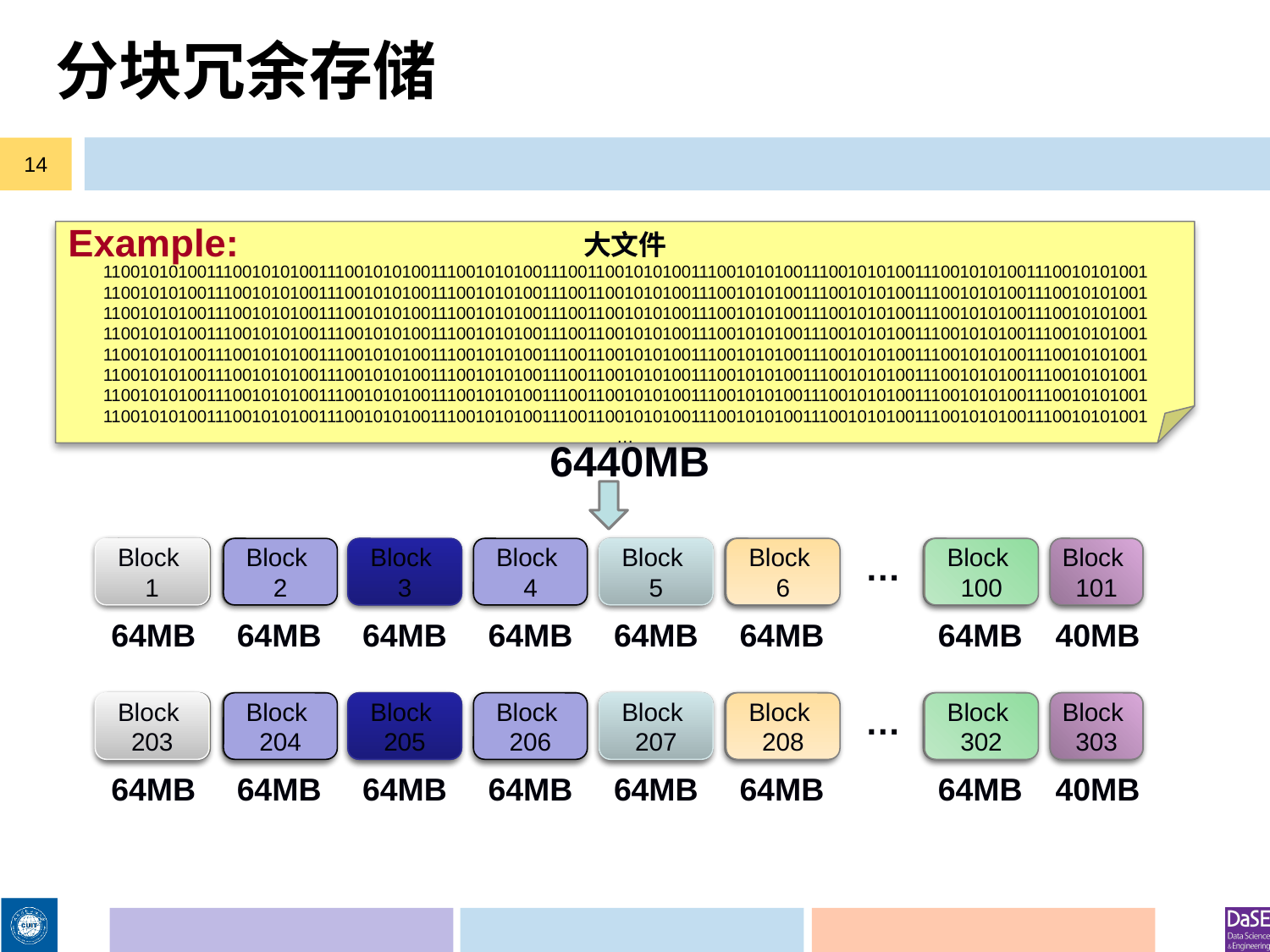

# 分块冗余存储
14

大文件
1100101010011100101010011100101010011100101010011100110010101001110010101001110010101001110010101001110010101001
1100101010011100101010011100101010011100101010011100110010101001110010101001110010101001110010101001110010101001
1100101010011100101010011100101010011100101010011100110010101001110010101001110010101001110010101001110010101001
1100101010011100101010011100101010011100101010011100110010101001110010101001110010101001110010101001110010101001
1100101010011100101010011100101010011100101010011100110010101001110010101001110010101001110010101001110010101001
1100101010011100101010011100101010011100101010011100110010101001110010101001110010101001110010101001110010101001
1100101010011100101010011100101010011100101010011100110010101001110010101001110010101001110010101001110010101001
1100101010011100101010011100101010011100101010011100110010101001110010101001110010101001110010101001110010101001
…

Example:
6440MB

Block
1
Block
1
Block
2
Block
2
Block
3
Block
3
Block
4
Block
4
Block
5
Block
5
Block
6
Block
6
…
Block
100
Block
100
Block
101
Block
101
64MB
64MB
64MB
64MB
64MB
64MB
64MB
40MB
Block
203
Block
1
Block
2
Block
204
Block
3
Block
205
Block
4
Block
206
Block
5
Block
207
Block
6
Block
208
…
Block
100
Block
302
Block
101
Block
303
64MB
64MB
64MB
64MB
64MB
64MB
64MB
40MB